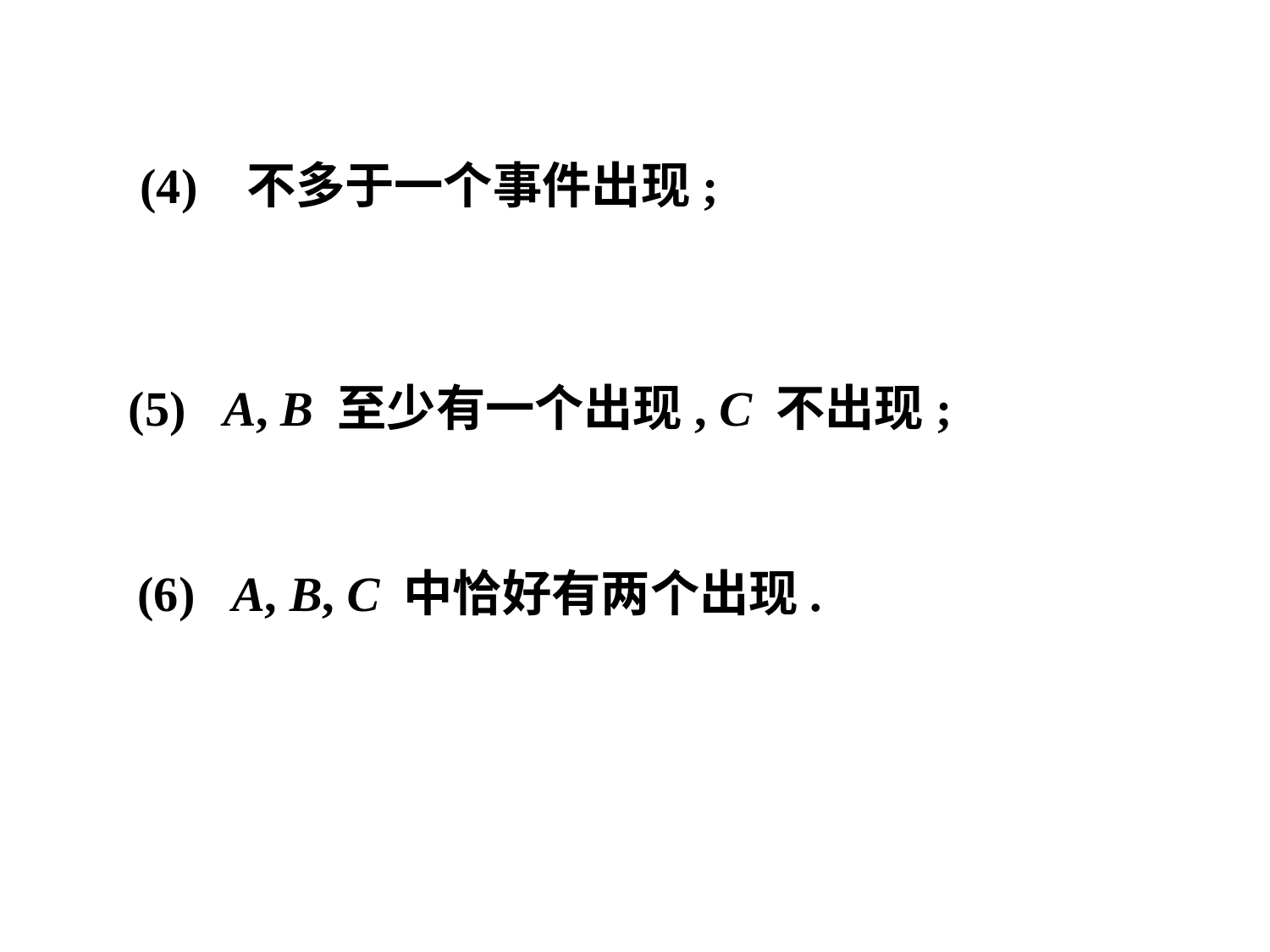

(4)   不多于一个事件出现;
(5)   A, B 至少有一个出现, C 不出现;
(6)   A, B, C 中恰好有两个出现.